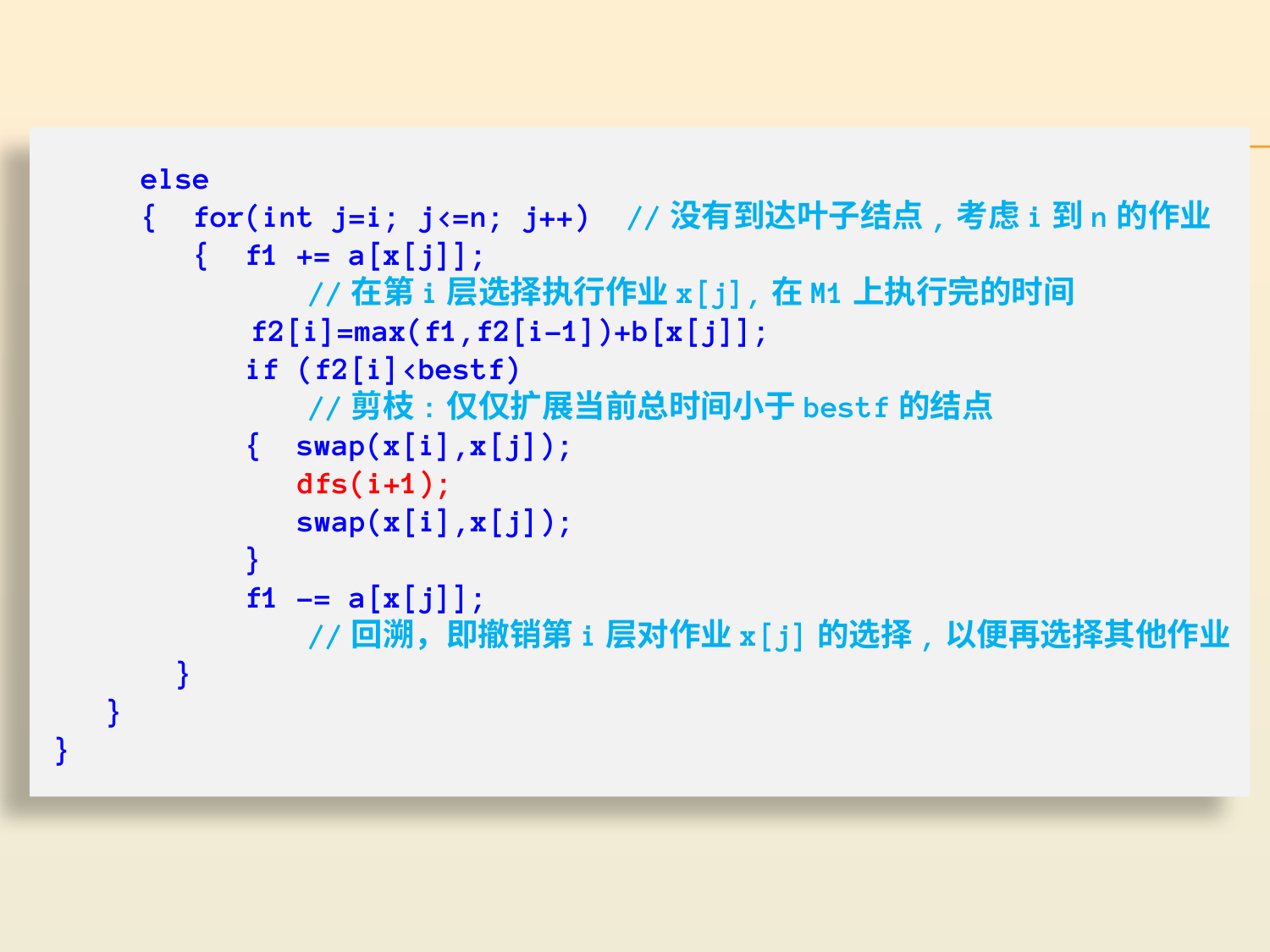

else
     {  for(int j=i; j<=n; j++)  //没有到达叶子结点,考虑i到n的作业
        {  f1 += a[x[j]];
		//在第i层选择执行作业x[j],在M1上执行完的时间
	    f2[i]=max(f1,f2[i-1])+b[x[j]];
           if (f2[i]<bestf)
		//剪枝:仅仅扩展当前总时间小于bestf的结点
           {  swap(x[i],x[j]);
              dfs(i+1);
              swap(x[i],x[j]);
           }
           f1 -= a[x[j]];
		//回溯，即撤销第i层对作业x[j]的选择,以便再选择其他作业
       }
   }
}